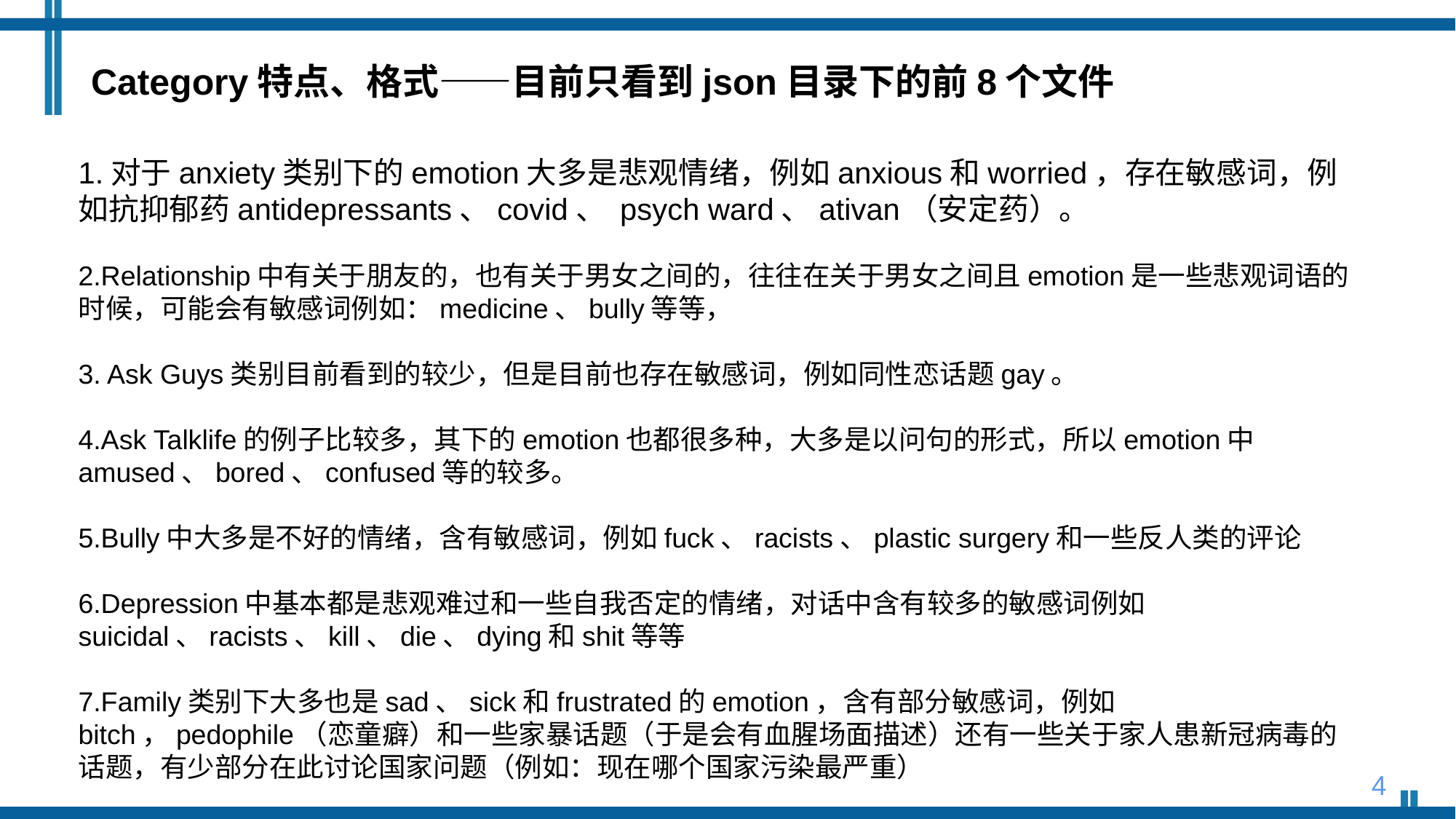

Category特点、格式——目前只看到json目录下的前8个文件
1.对于anxiety类别下的emotion大多是悲观情绪，例如anxious和worried，存在敏感词，例如抗抑郁药antidepressants、covid、 psych ward、ativan（安定药）。

2.Relationship中有关于朋友的，也有关于男女之间的，往往在关于男女之间且emotion是一些悲观词语的时候，可能会有敏感词例如：medicine、bully等等，

3. Ask Guys类别目前看到的较少，但是目前也存在敏感词，例如同性恋话题gay。

4.Ask Talklife的例子比较多，其下的emotion也都很多种，大多是以问句的形式，所以emotion中amused、bored、confused等的较多。

5.Bully中大多是不好的情绪，含有敏感词，例如fuck、racists、plastic surgery和一些反人类的评论

6.Depression中基本都是悲观难过和一些自我否定的情绪，对话中含有较多的敏感词例如suicidal、racists、kill、die、dying和shit等等

7.Family类别下大多也是sad、sick和frustrated的emotion，含有部分敏感词，例如bitch，pedophile（恋童癖）和一些家暴话题（于是会有血腥场面描述）还有一些关于家人患新冠病毒的话题，有少部分在此讨论国家问题（例如：现在哪个国家污染最严重）

4